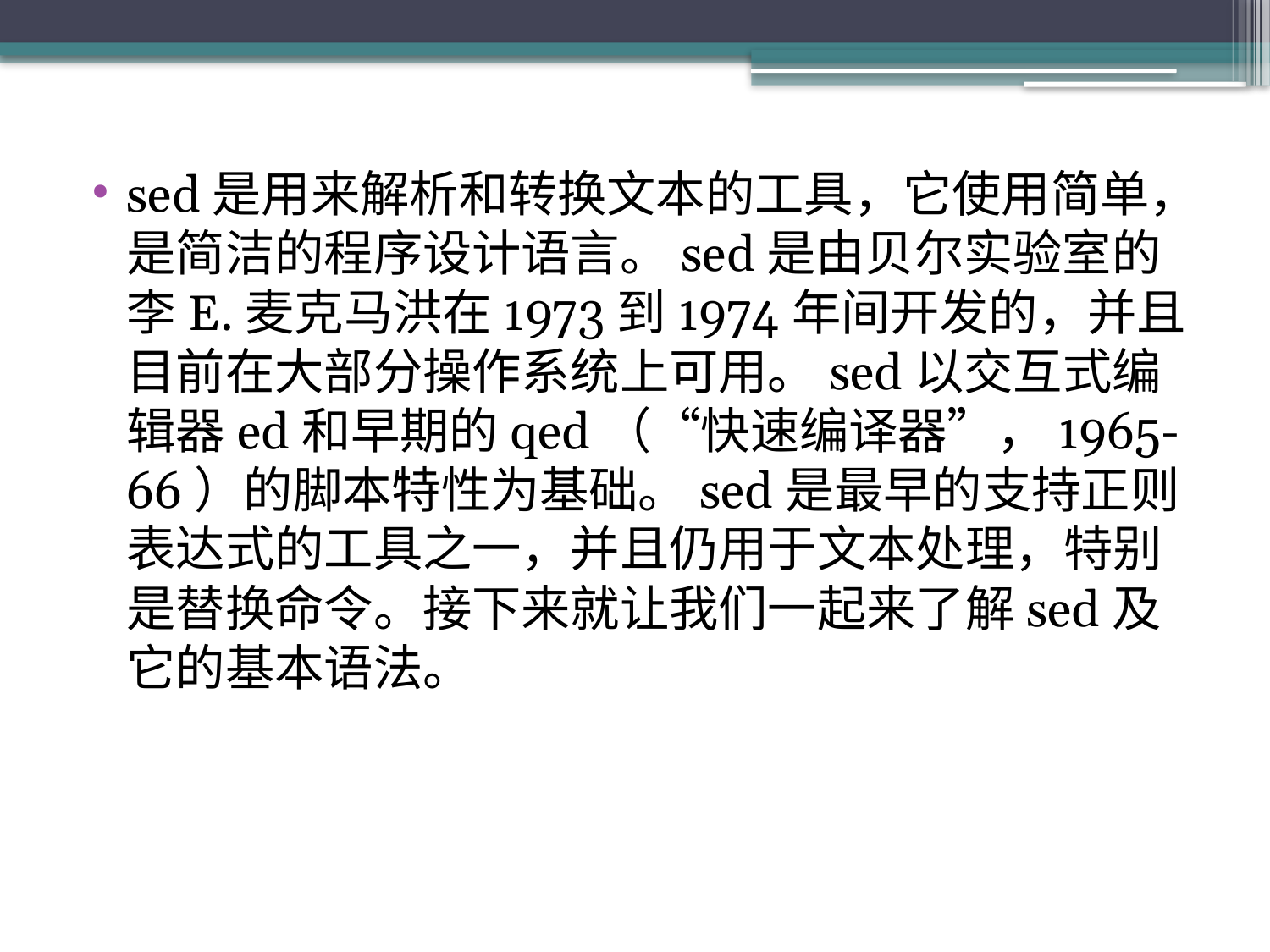

sed是用来解析和转换文本的工具，它使用简单，是简洁的程序设计语言。sed是由贝尔实验室的李E.麦克马洪在1973到1974年间开发的，并且目前在大部分操作系统上可用。sed以交互式编辑器ed和早期的qed（“快速编译器”，1965-66）的脚本特性为基础。sed是最早的支持正则表达式的工具之一，并且仍用于文本处理，特别是替换命令。接下来就让我们一起来了解sed及它的基本语法。